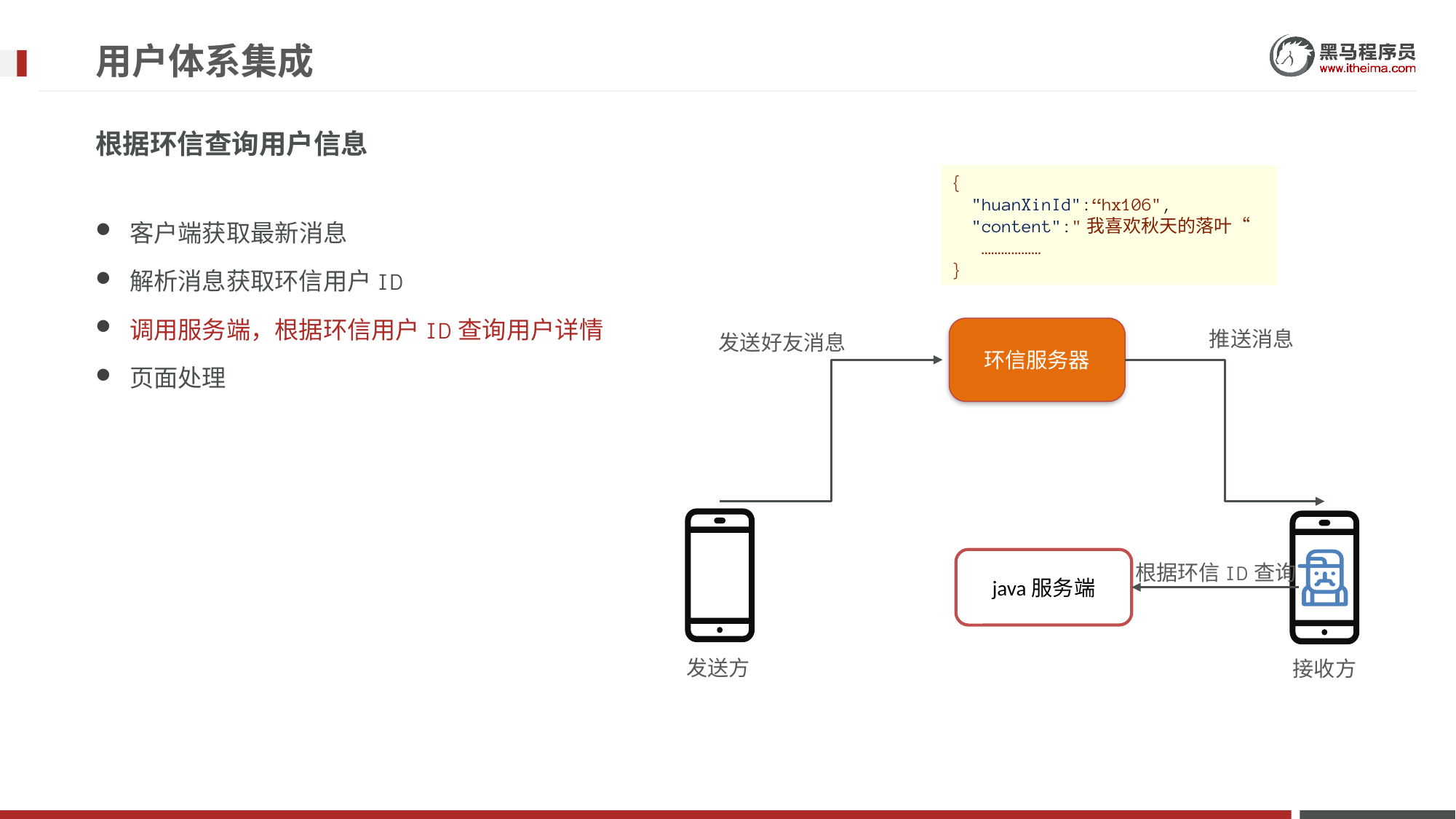

# 用户体系集成
根据环信查询用户信息
{
  "huanXinId":“hx106",
  "content":"我喜欢秋天的落叶“
   ………………
}
客户端获取最新消息
解析消息获取环信用户ID
调用服务端，根据环信用户ID查询用户详情
页面处理
环信服务器
推送消息
发送好友消息

java服务端

根据环信ID查询
发送方
接收方